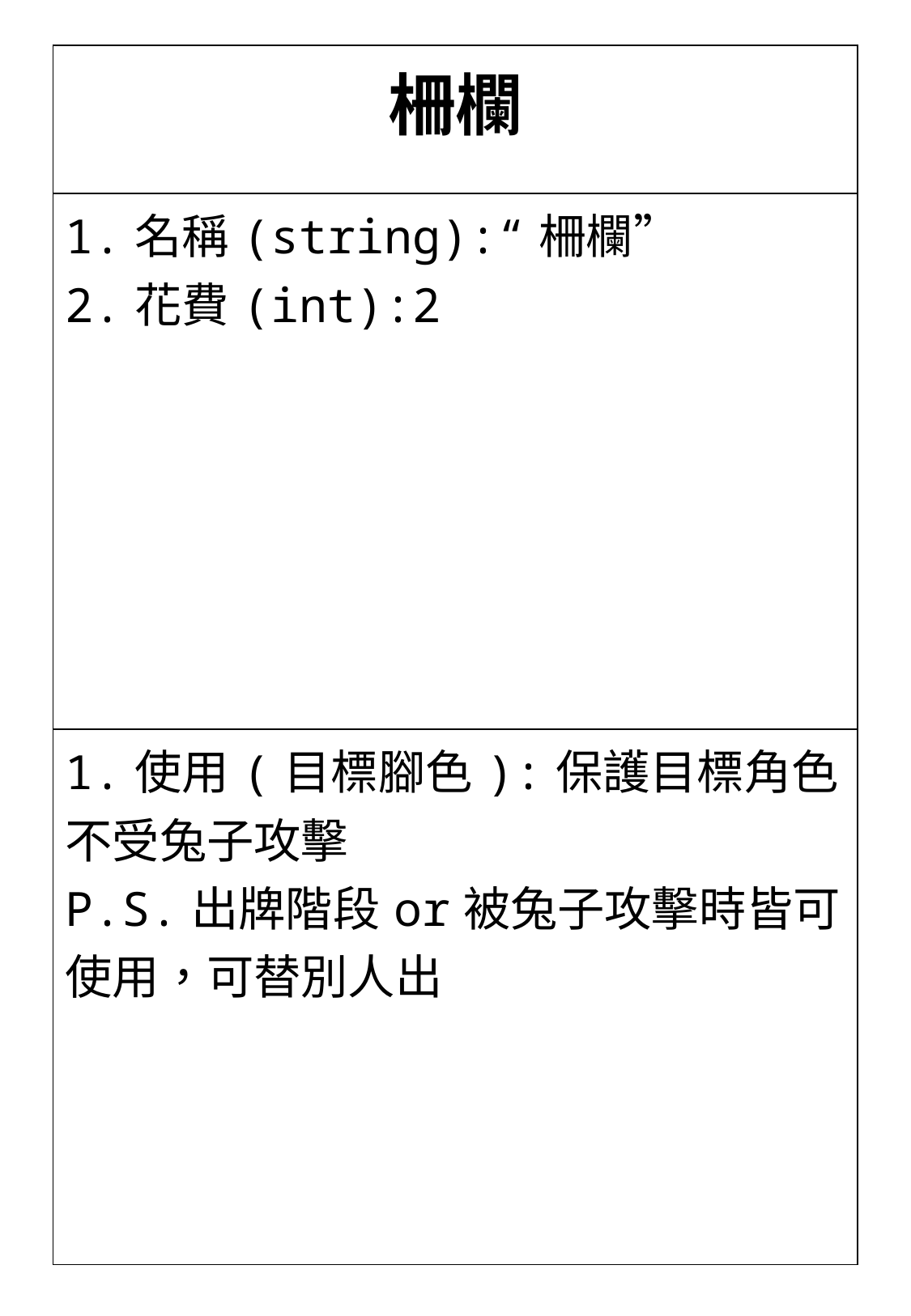

| 柵欄 |
| --- |
| 1.名稱(string):“柵欄” 2.花費(int):2 |
| 1.使用(目標腳色):保護目標角色不受兔子攻擊 P.S.出牌階段or被兔子攻擊時皆可使用，可替別人出 |